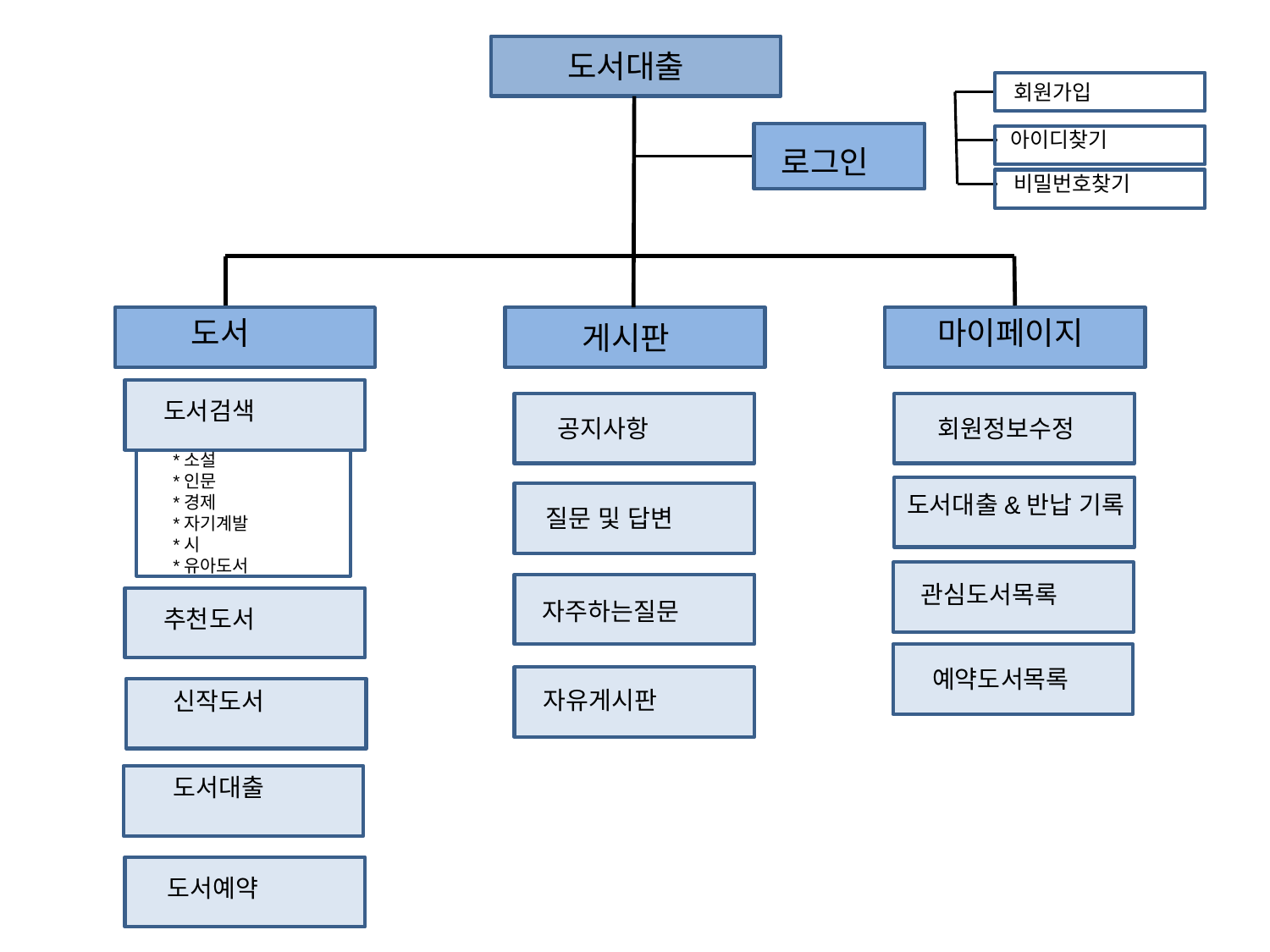

도서대출

회원가입
아이디찾기

로그인
비밀번호찾기

도서

마이페이지
게시판

도서검색

공지사항
회원정보수정
*소설
*인문
*경제
*자기계발
*시
*유아도서

도서대출&반납 기록
질문 및 답변

관심도서목록

자주하는질문
추천도서

예약도서목록

자유게시판
신작도서

도서대출

도서예약